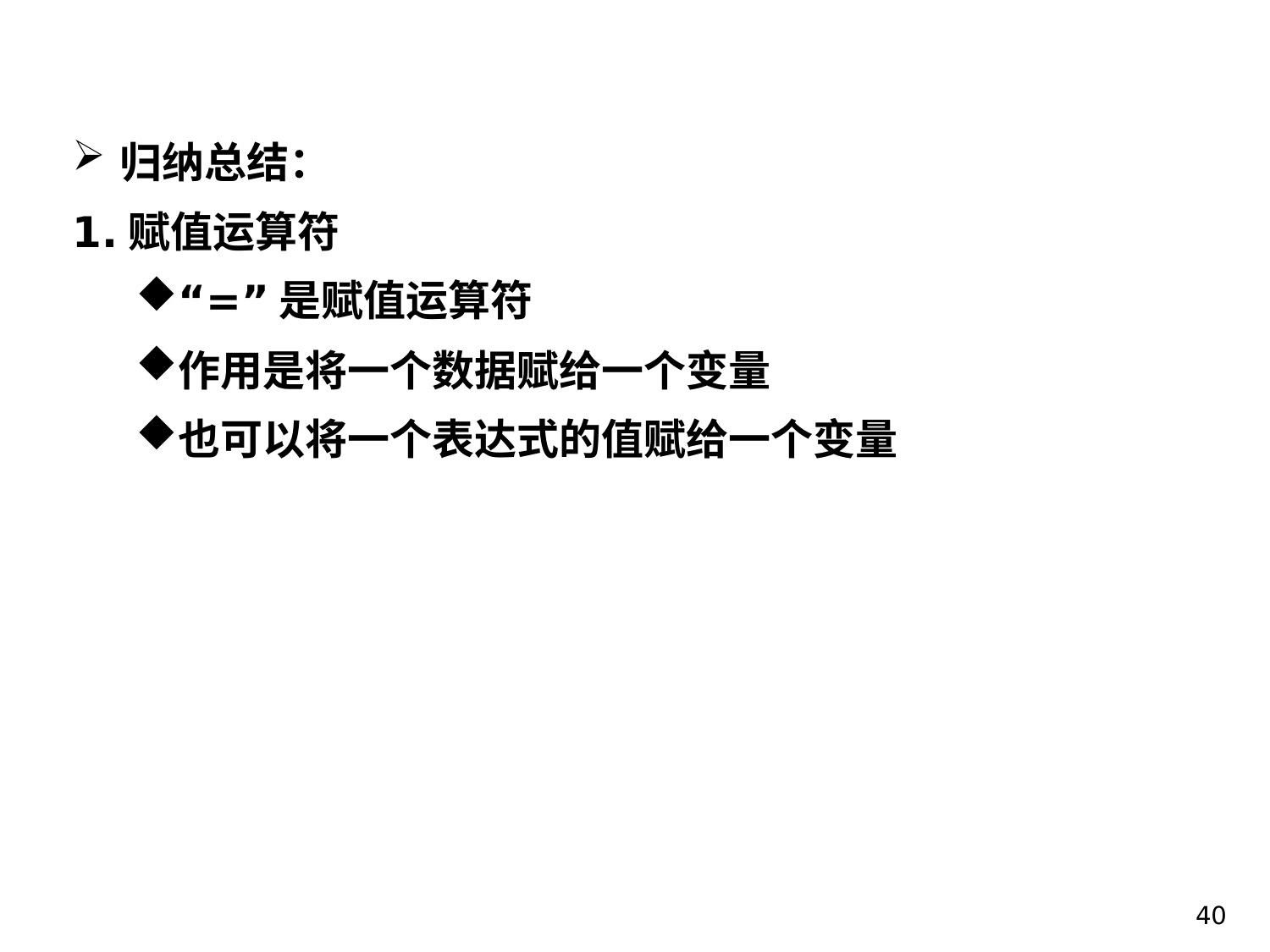

归纳总结：
1.赋值运算符
“=”是赋值运算符
作用是将一个数据赋给一个变量
也可以将一个表达式的值赋给一个变量
40